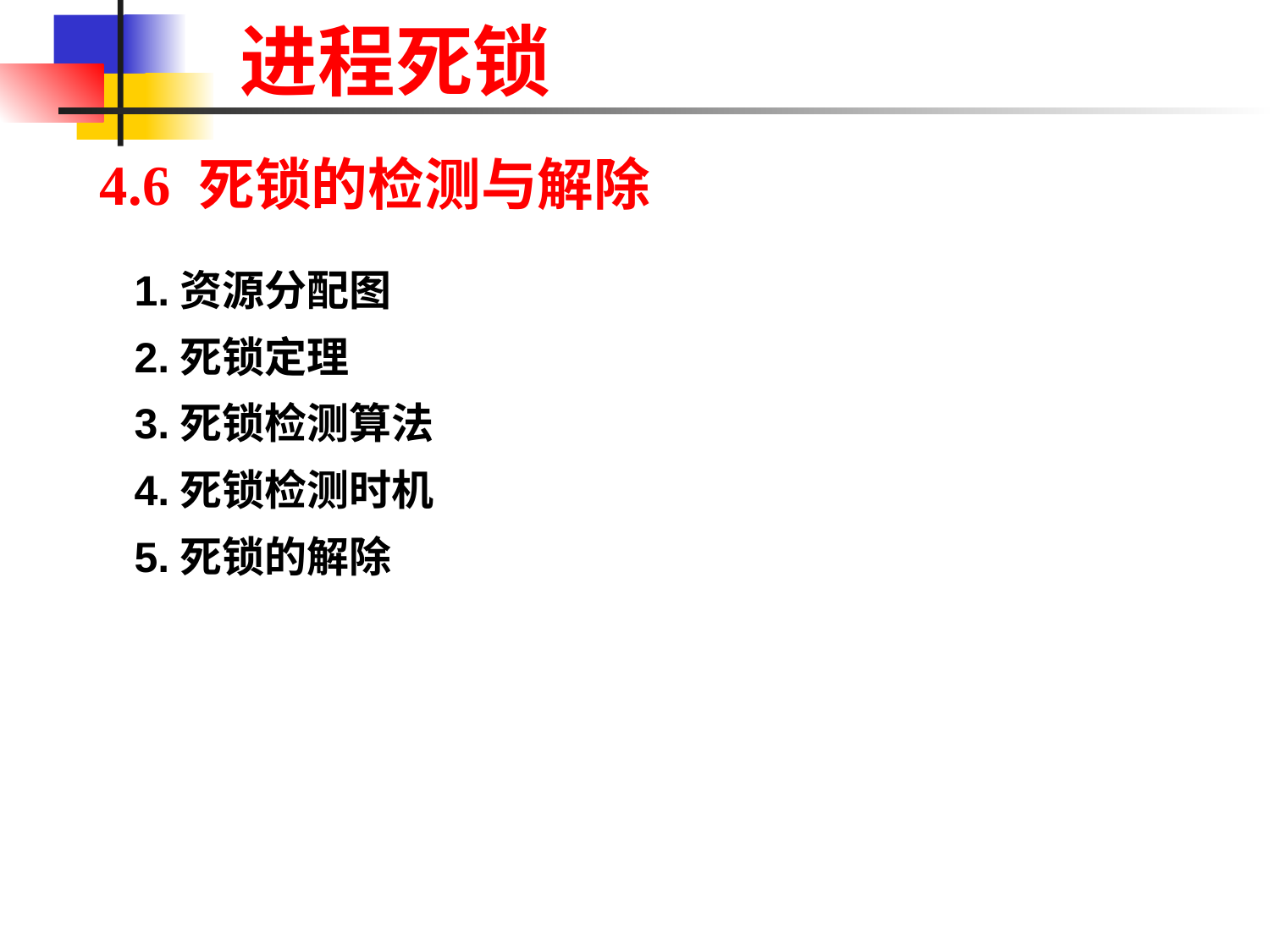

# 进程死锁
4.6 死锁的检测与解除
1.资源分配图
2.死锁定理
3.死锁检测算法
4.死锁检测时机
5.死锁的解除